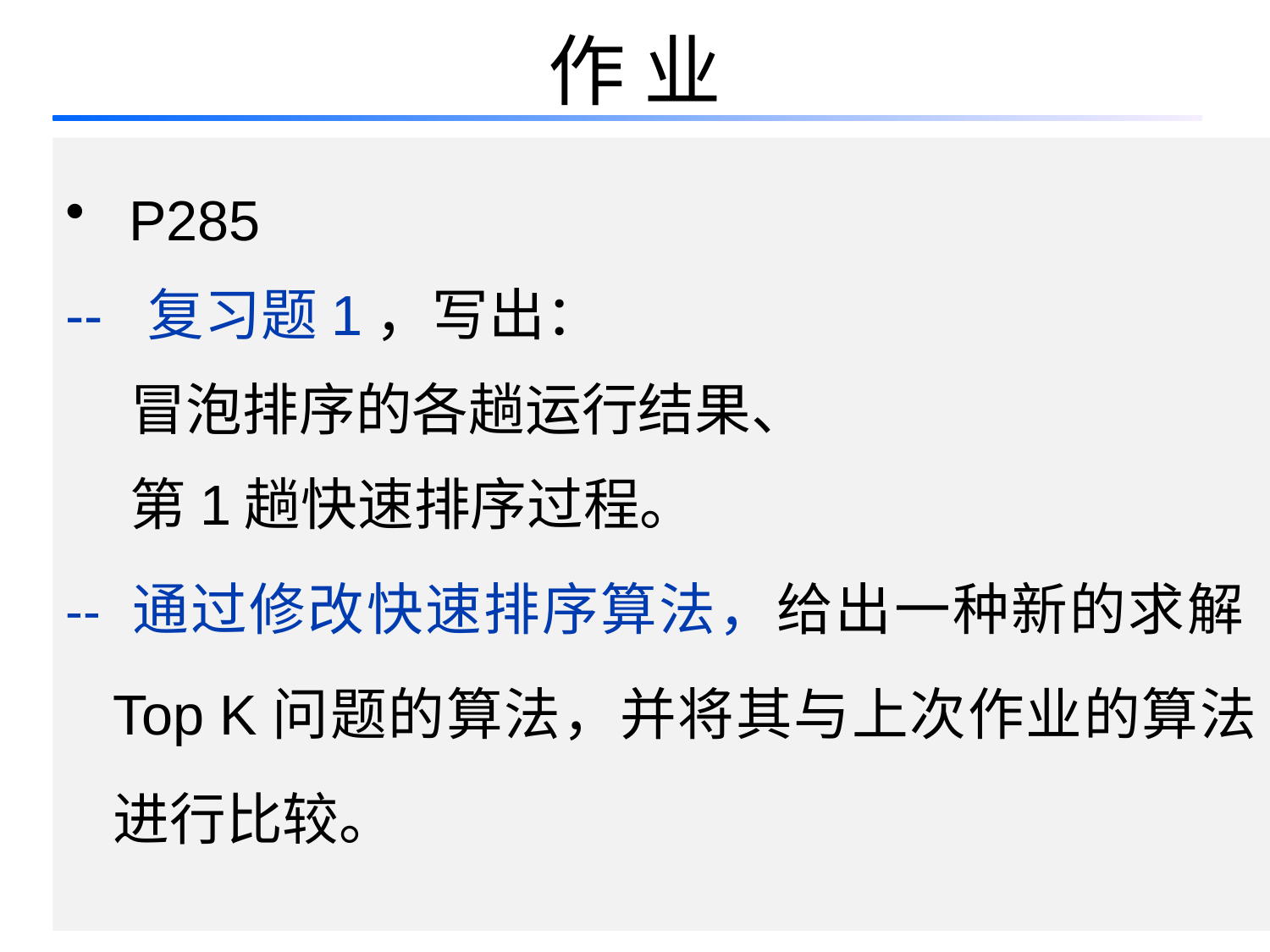

# 作 业

 P285
--  复习题1，写出：
    冒泡排序的各趟运行结果、
    第1趟快速排序过程。
-- 通过修改快速排序算法，给出一种新的求解Top K问题的算法，并将其与上次作业的算法进行比较。